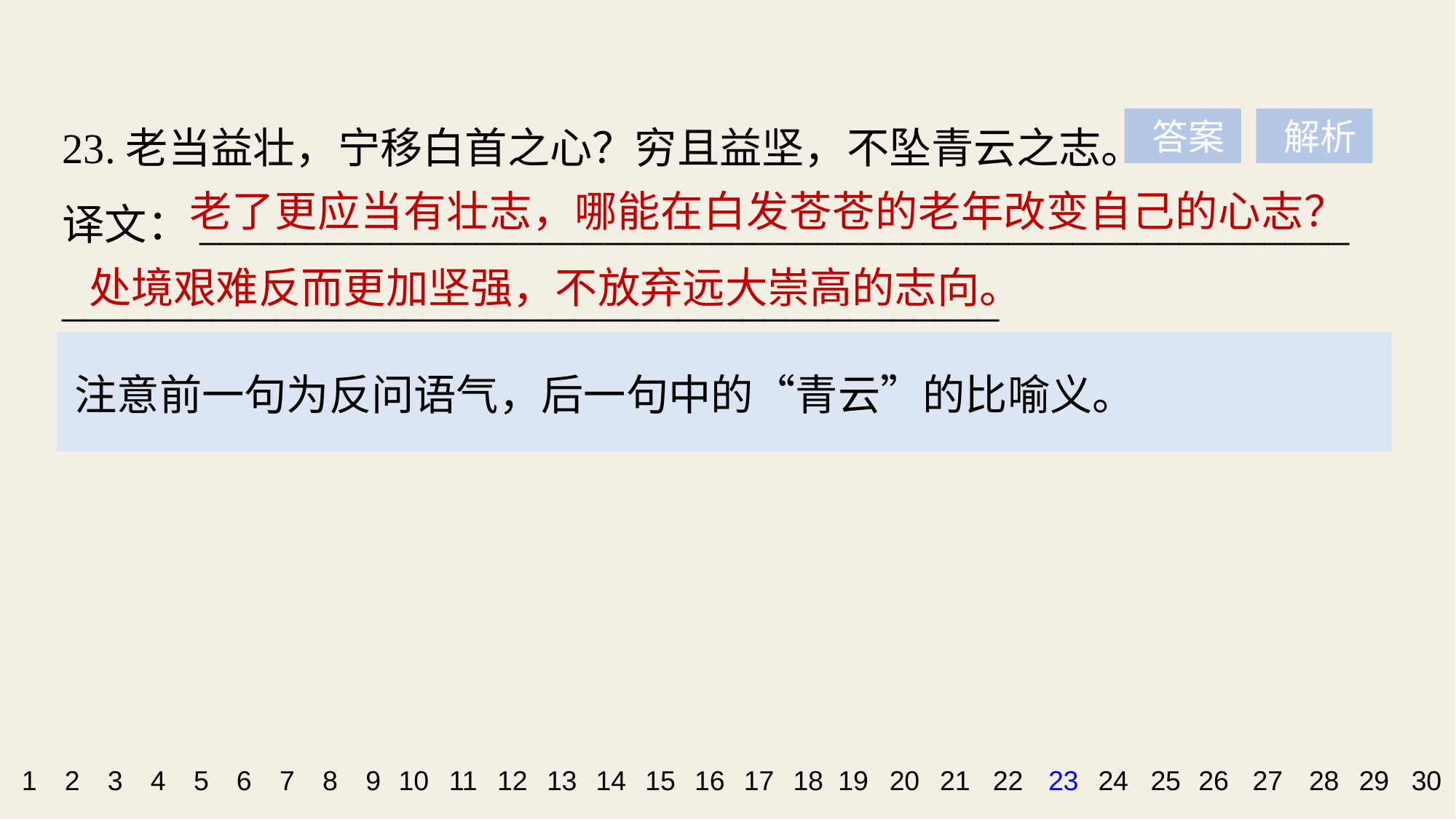

23.老当益壮，宁移白首之心？穷且益坚，不坠青云之志。
译文：______________________________________________________
____________________________________________
 答案
 解析
         老了更应当有壮志，哪能在白发苍苍的老年改变自己的心志？处境艰难反而更加坚强，不放弃远大崇高的志向。

注意前一句为反问语气，后一句中的“青云”的比喻义。
1
2
3
4
5
6
7
8
9
10
11
12
13
14
15
16
17
18
19
20
21
22
23
24
25
26
27
28
29
30